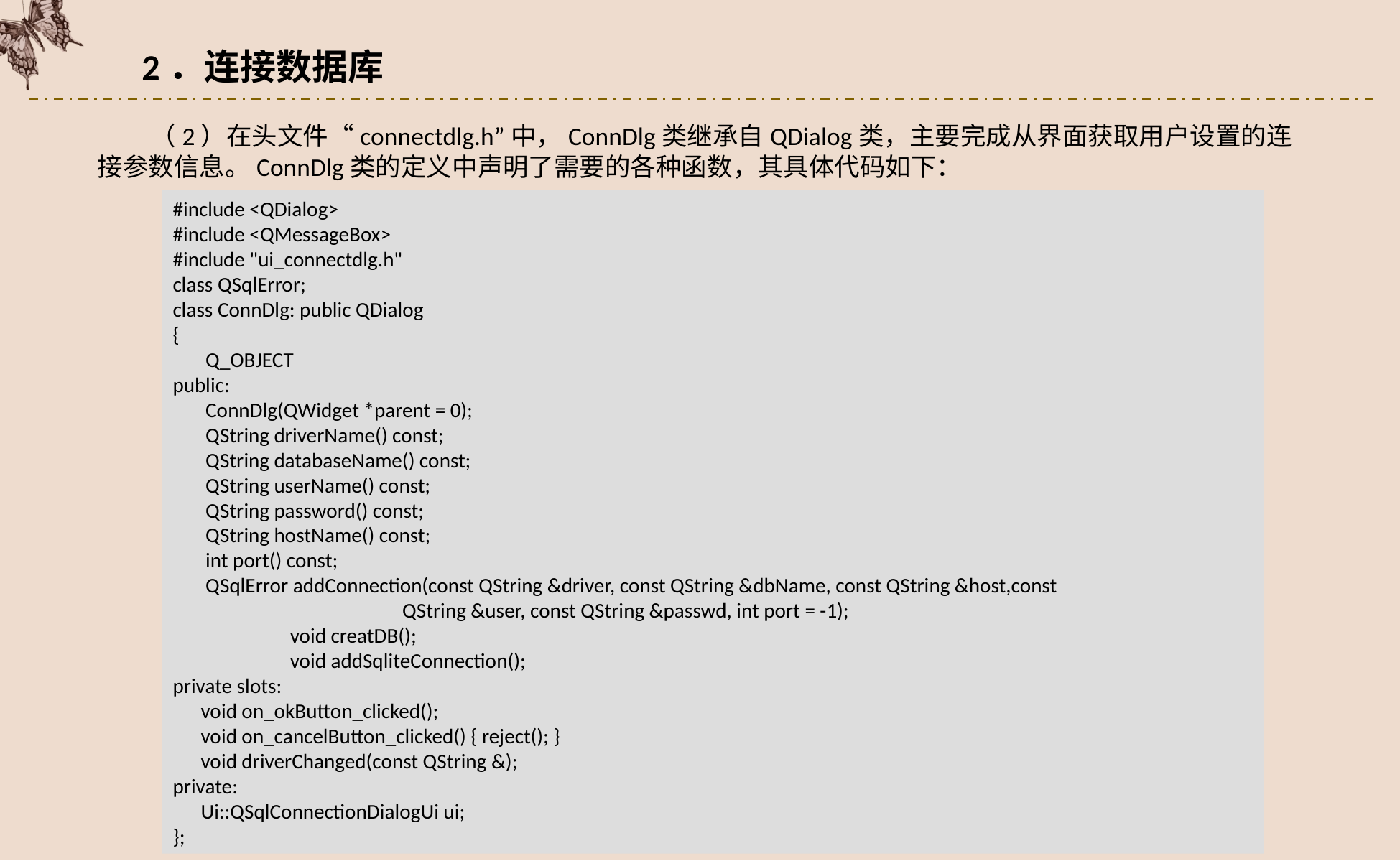

2．连接数据库
（2）在头文件“connectdlg.h”中，ConnDlg类继承自QDialog类，主要完成从界面获取用户设置的连接参数信息。ConnDlg类的定义中声明了需要的各种函数，其具体代码如下：
#include <QDialog>
#include <QMessageBox>
#include "ui_connectdlg.h"
class QSqlError;
class ConnDlg: public QDialog
{
       Q_OBJECT
public:
       ConnDlg(QWidget *parent = 0);
       QString driverName() const;
       QString databaseName() const;
       QString userName() const;
       QString password() const;
       QString hostName() const;
       int port() const;
       QSqlError addConnection(const QString &driver, const QString &dbName, const QString &host,const
 		   QString &user, const QString &passwd, int port = -1);
	  void creatDB();
	  void addSqliteConnection();
private slots:
      void on_okButton_clicked();
      void on_cancelButton_clicked() { reject(); }
      void driverChanged(const QString &);
private:
      Ui::QSqlConnectionDialogUi ui;
};